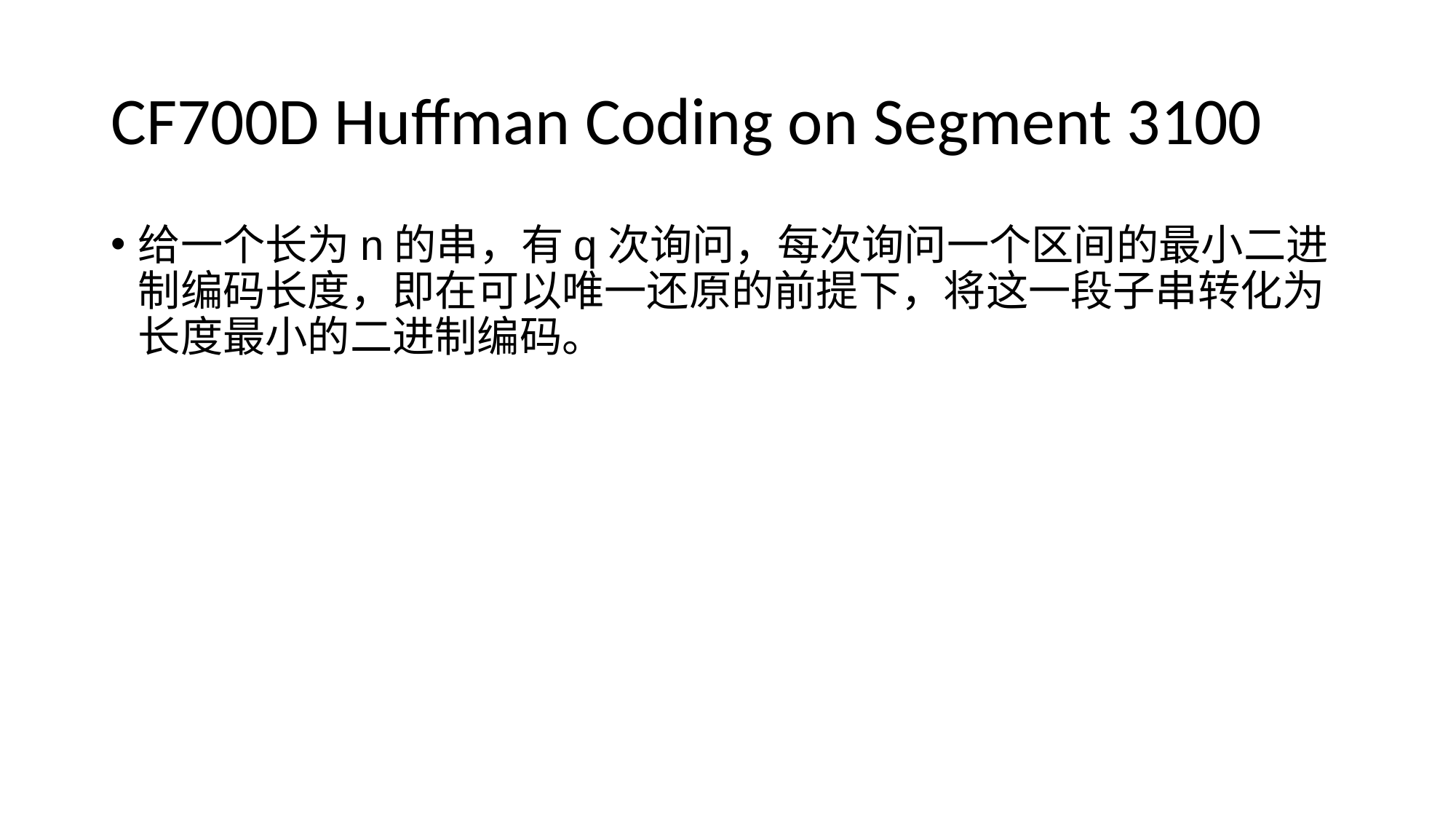

# CF700D Huffman Coding on Segment 3100
给一个长为n的串，有q次询问，每次询问一个区间的最小二进制编码长度，即在可以唯一还原的前提下，将这一段子串转化为长度最小的二进制编码。